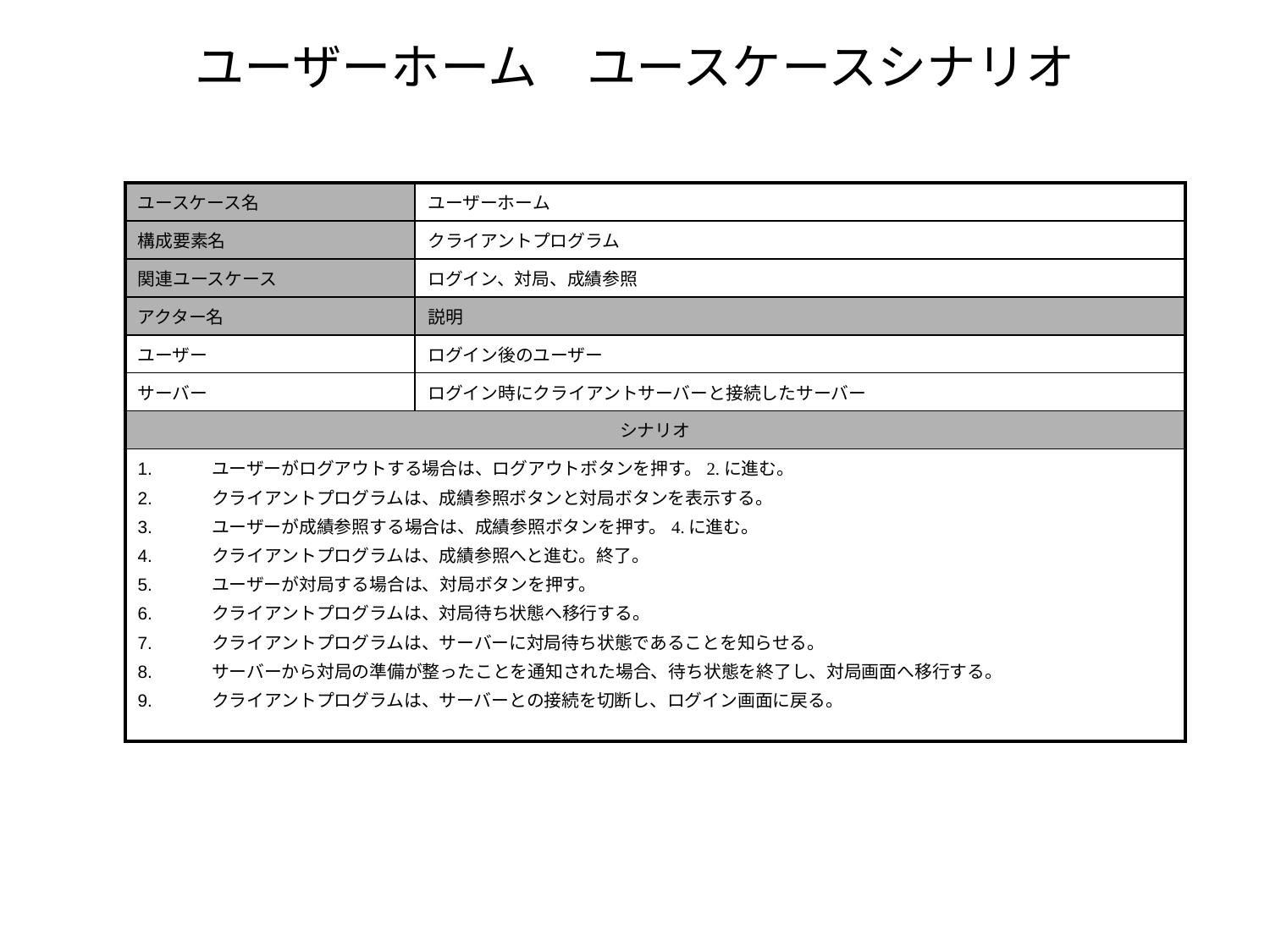

ユーザーホーム　ユースケースシナリオ
| ユースケース名 | ユーザーホーム |
| --- | --- |
| 構成要素名 | クライアントプログラム |
| 関連ユースケース | ログイン、対局、成績参照 |
| アクター名 | 説明 |
| ユーザー | ログイン後のユーザー |
| サーバー | ログイン時にクライアントサーバーと接続したサーバー |
| シナリオ |  |
| ユーザーがログアウトする場合は、ログアウトボタンを押す。2.に進む。 クライアントプログラムは、成績参照ボタンと対局ボタンを表示する。 ユーザーが成績参照する場合は、成績参照ボタンを押す。4.に進む。 クライアントプログラムは、成績参照へと進む。終了。 ユーザーが対局する場合は、対局ボタンを押す。 クライアントプログラムは、対局待ち状態へ移行する。 クライアントプログラムは、サーバーに対局待ち状態であることを知らせる。 サーバーから対局の準備が整ったことを通知された場合、待ち状態を終了し、対局画面へ移行する。 クライアントプログラムは、サーバーとの接続を切断し、ログイン画面に戻る。 |  |